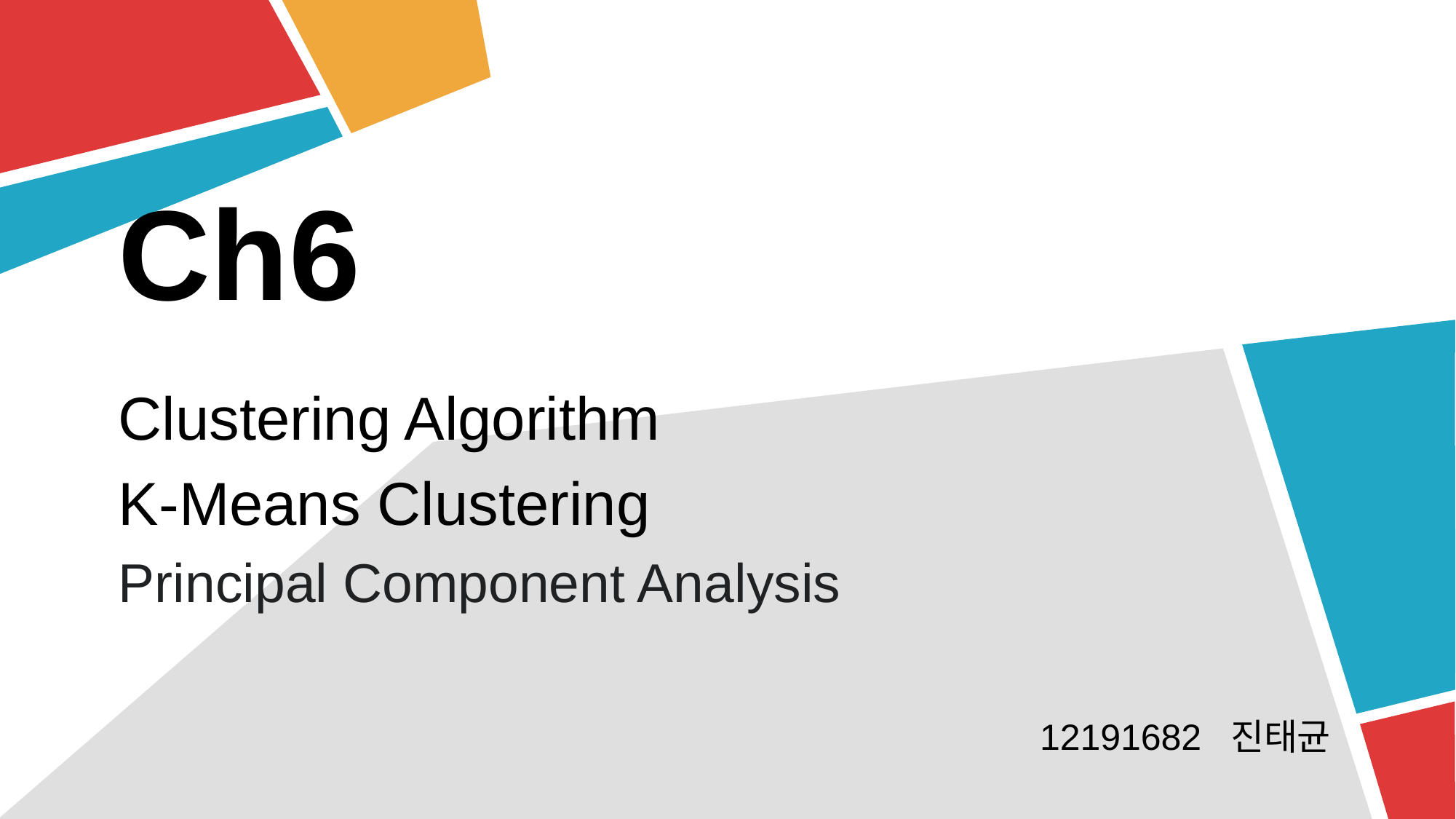

# Ch6
Clustering Algorithm
K-Means Clustering
Principal Component Analysis
12191682  진태균